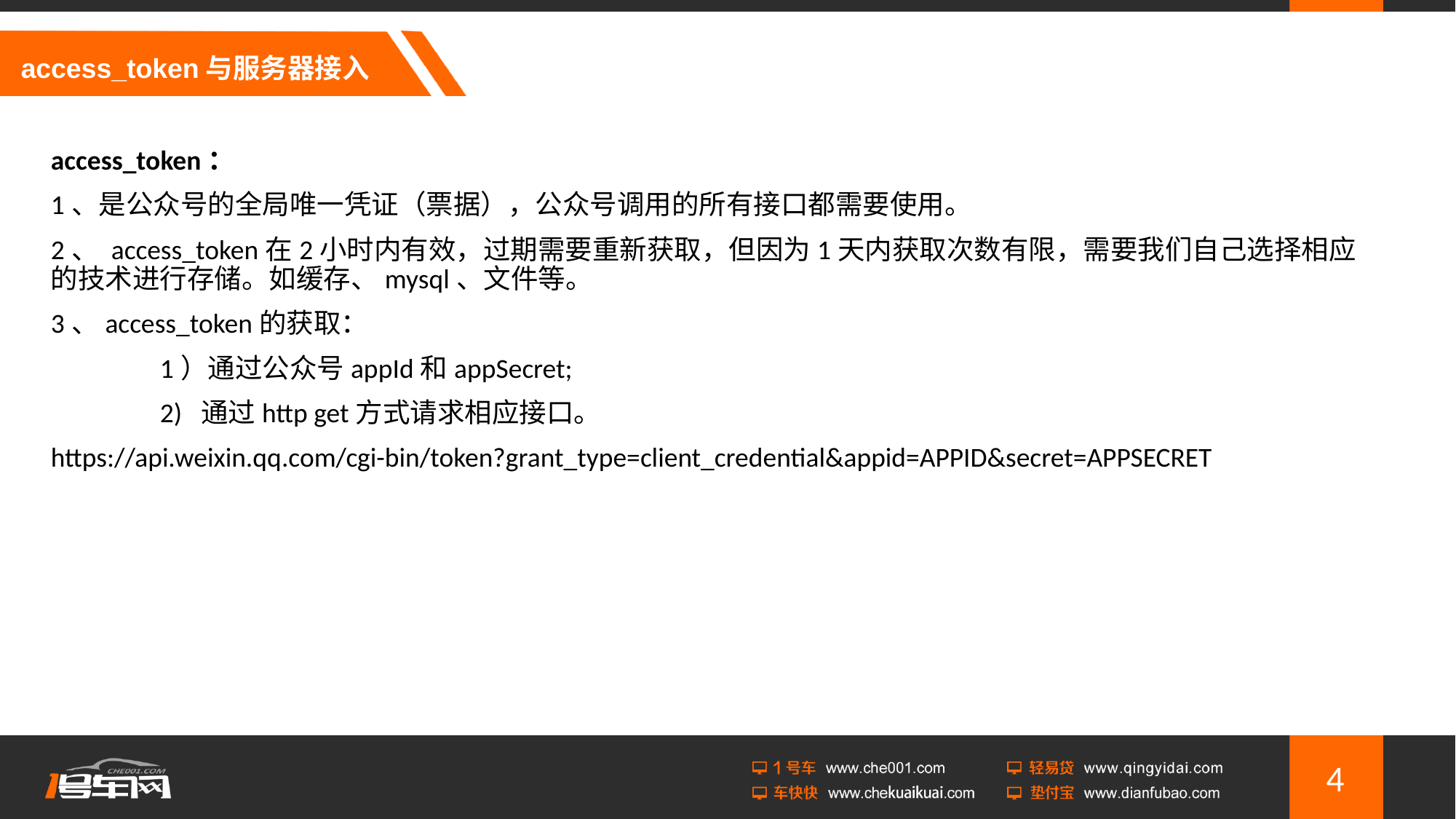

# access_token与服务器接入
access_token：
1、是公众号的全局唯一凭证（票据），公众号调用的所有接口都需要使用。
2、 access_token在2小时内有效，过期需要重新获取，但因为1天内获取次数有限，需要我们自己选择相应的技术进行存储。如缓存、mysql、文件等。
3、access_token的获取：
	1）通过公众号appId和appSecret;
	2)  通过http get方式请求相应接口。
https://api.weixin.qq.com/cgi-bin/token?grant_type=client_credential&appid=APPID&secret=APPSECRET

4